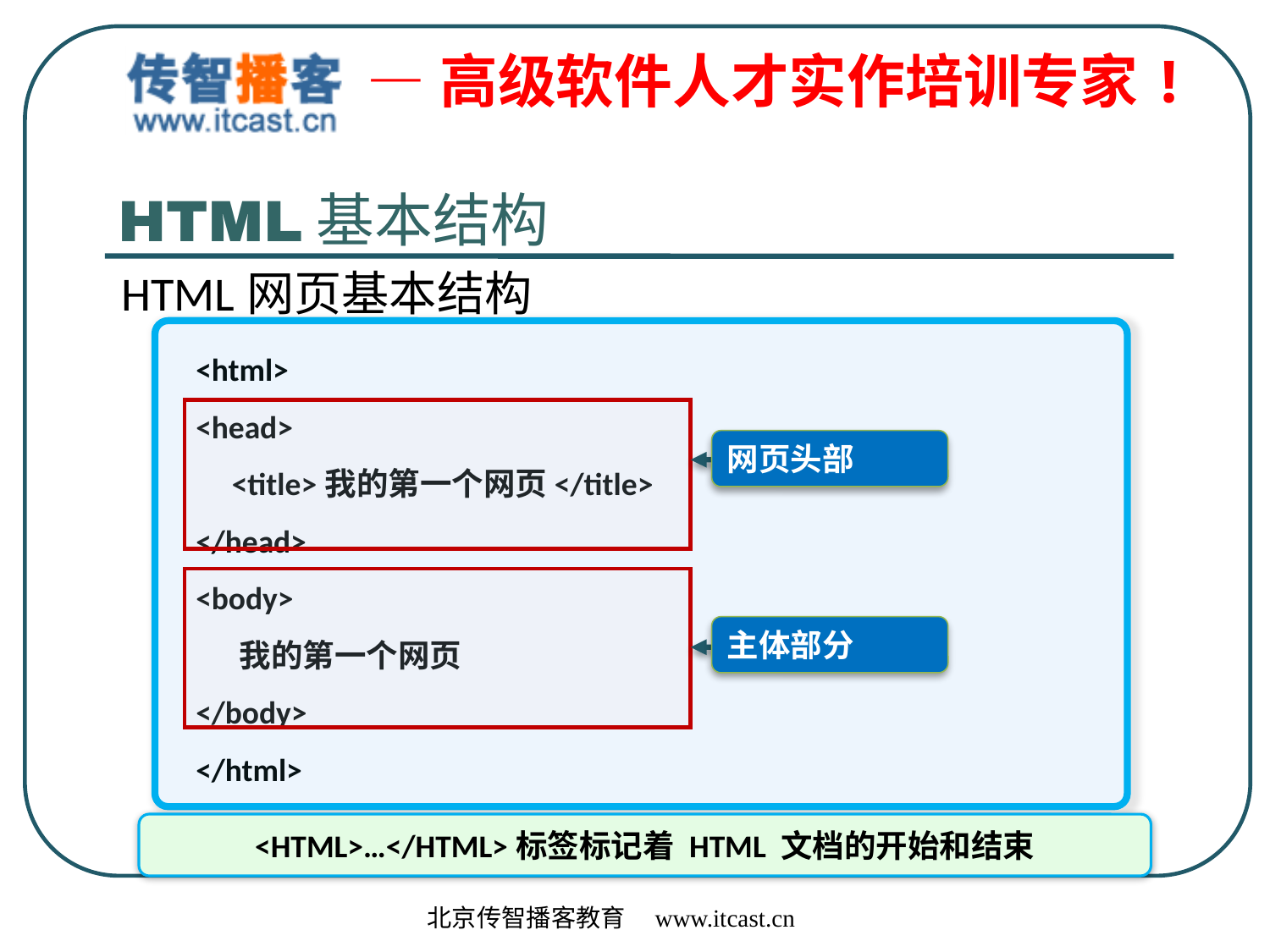

HTML基本结构
HTML网页基本结构
<html>
<head>
     <title>我的第一个网页</title>
</head>
<body>
     我的第一个网页
</body>
</html>

网页头部

主体部分
<HTML>…</HTML>标签标记着 HTML 文档的开始和结束
北京传智播客教育   www.itcast.cn